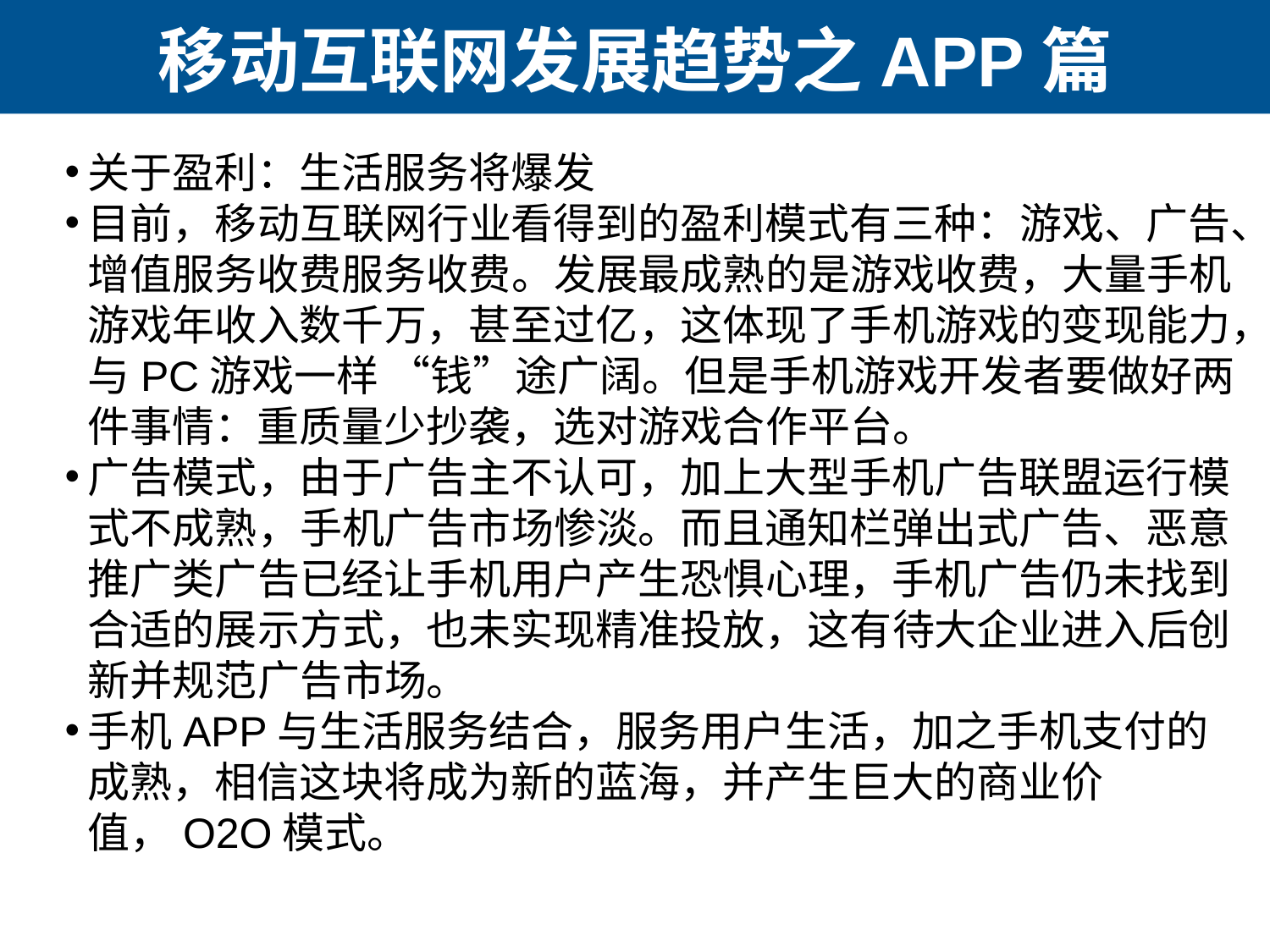

# 移动互联网发展趋势之APP篇
关于盈利：生活服务将爆发
目前，移动互联网行业看得到的盈利模式有三种：游戏、广告、增值服务收费服务收费。发展最成熟的是游戏收费，大量手机游戏年收入数千万，甚至过亿，这体现了手机游戏的变现能力，与PC游戏一样 “钱”途广阔。但是手机游戏开发者要做好两件事情：重质量少抄袭，选对游戏合作平台。
广告模式，由于广告主不认可，加上大型手机广告联盟运行模式不成熟，手机广告市场惨淡。而且通知栏弹出式广告、恶意推广类广告已经让手机用户产生恐惧心理，手机广告仍未找到合适的展示方式，也未实现精准投放，这有待大企业进入后创新并规范广告市场。
手机APP与生活服务结合，服务用户生活，加之手机支付的成熟，相信这块将成为新的蓝海，并产生巨大的商业价值，O2O模式。